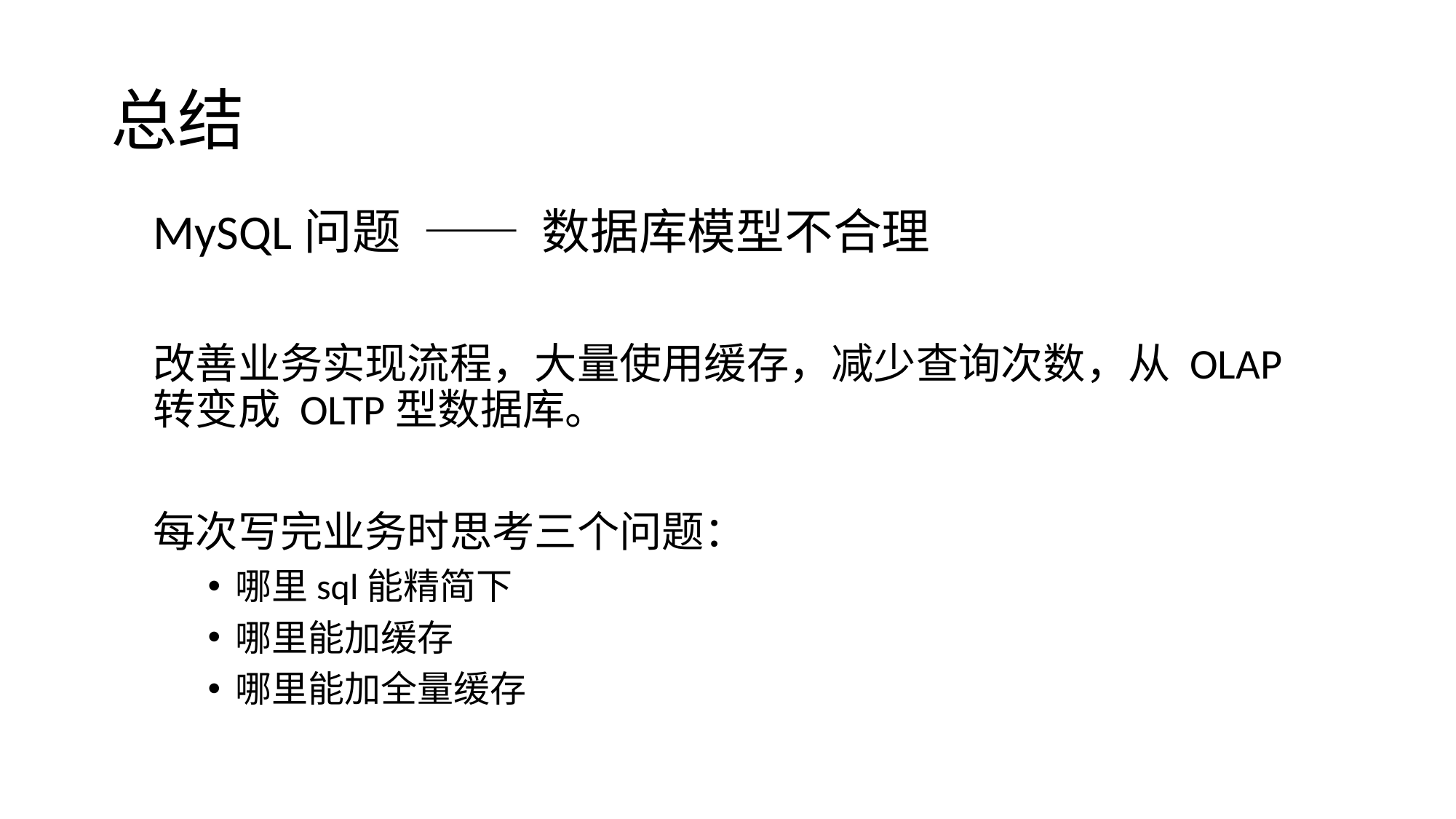

# 总结
MySQL问题  ——  数据库模型不合理

改善业务实现流程，大量使用缓存，减少查询次数，从 OLAP 转变成 OLTP型数据库。

每次写完业务时思考三个问题：
哪里sql能精简下
哪里能加缓存
哪里能加全量缓存